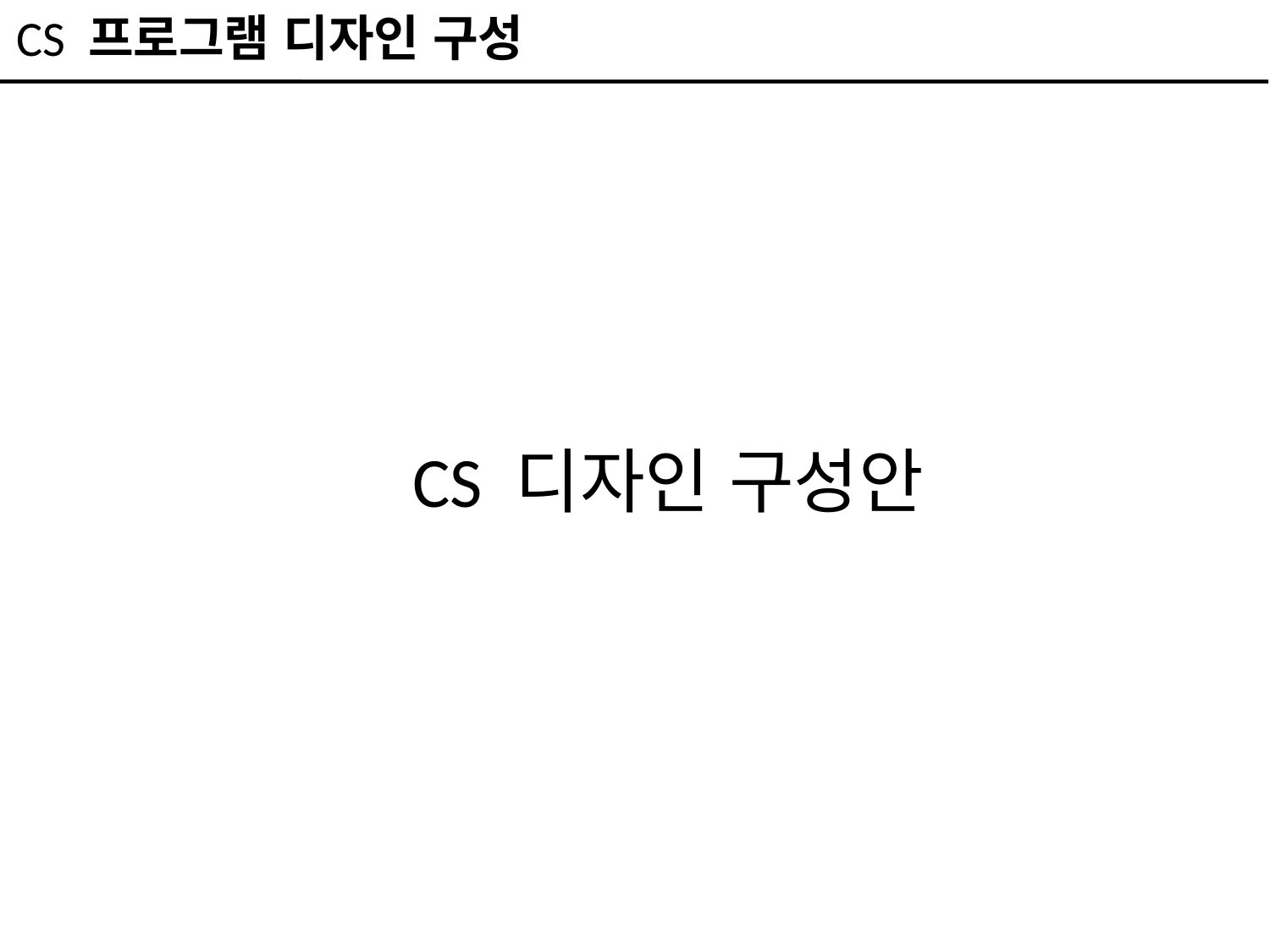

CS 프로그램 디자인 구성

CS 디자인 구성안